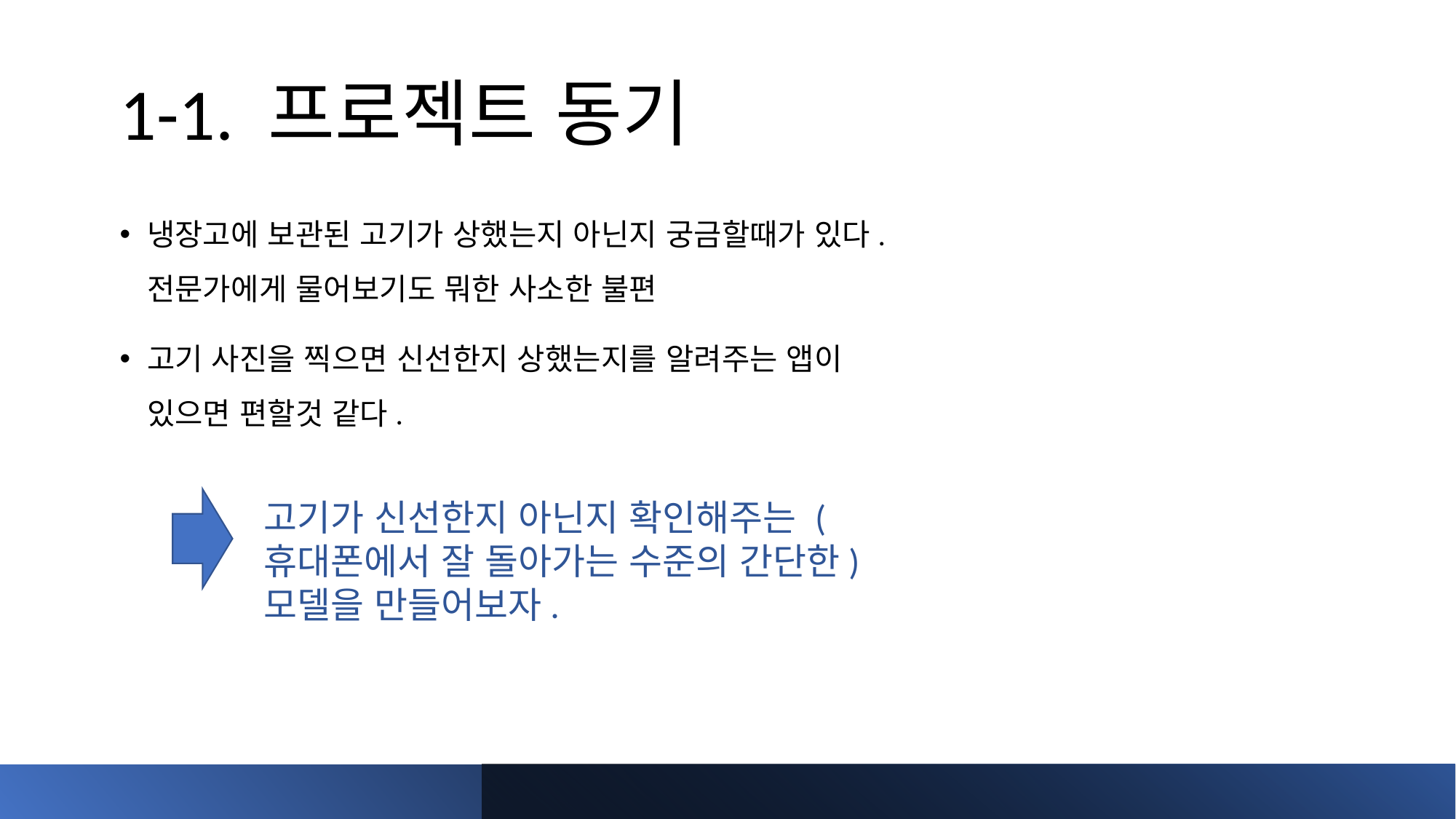

# 1-1. 프로젝트 동기
냉장고에 보관된 고기가 상했는지 아닌지 궁금할때가 있다. 전문가에게 물어보기도 뭐한 사소한 불편
고기 사진을 찍으면 신선한지 상했는지를 알려주는 앱이 있으면 편할것 같다.

고기가 신선한지 아닌지 확인해주는 (휴대폰에서 잘 돌아가는 수준의 간단한) 모델을 만들어보자.